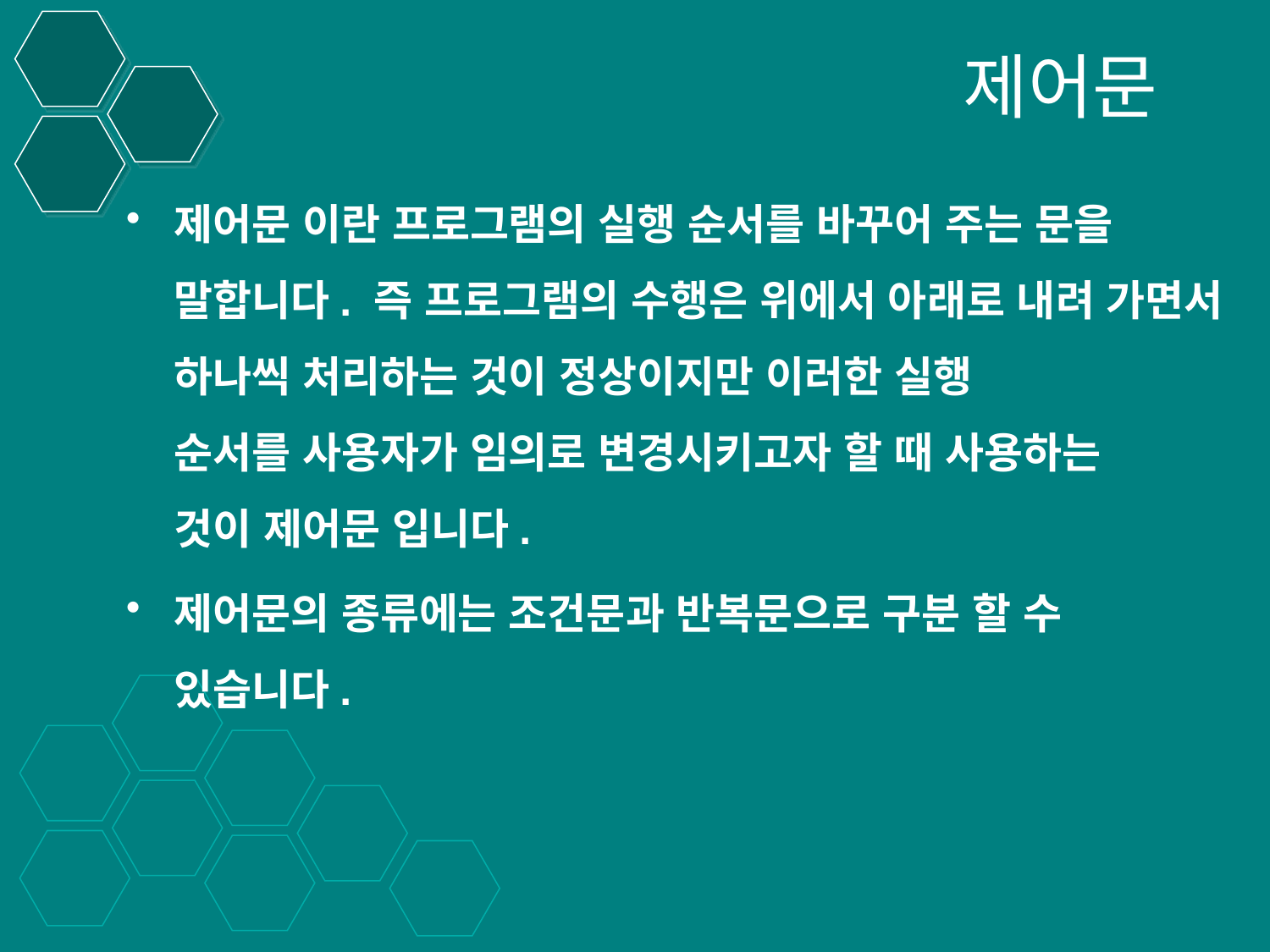

제어문
제어문 이란 프로그램의 실행 순서를 바꾸어 주는 문을 말합니다. 즉 프로그램의 수행은 위에서 아래로 내려 가면서 하나씩 처리하는 것이 정상이지만 이러한 실행
순서를 사용자가 임의로 변경시키고자 할 때 사용하는
것이 제어문 입니다.
제어문의 종류에는 조건문과 반복문으로 구분 할 수
있습니다.